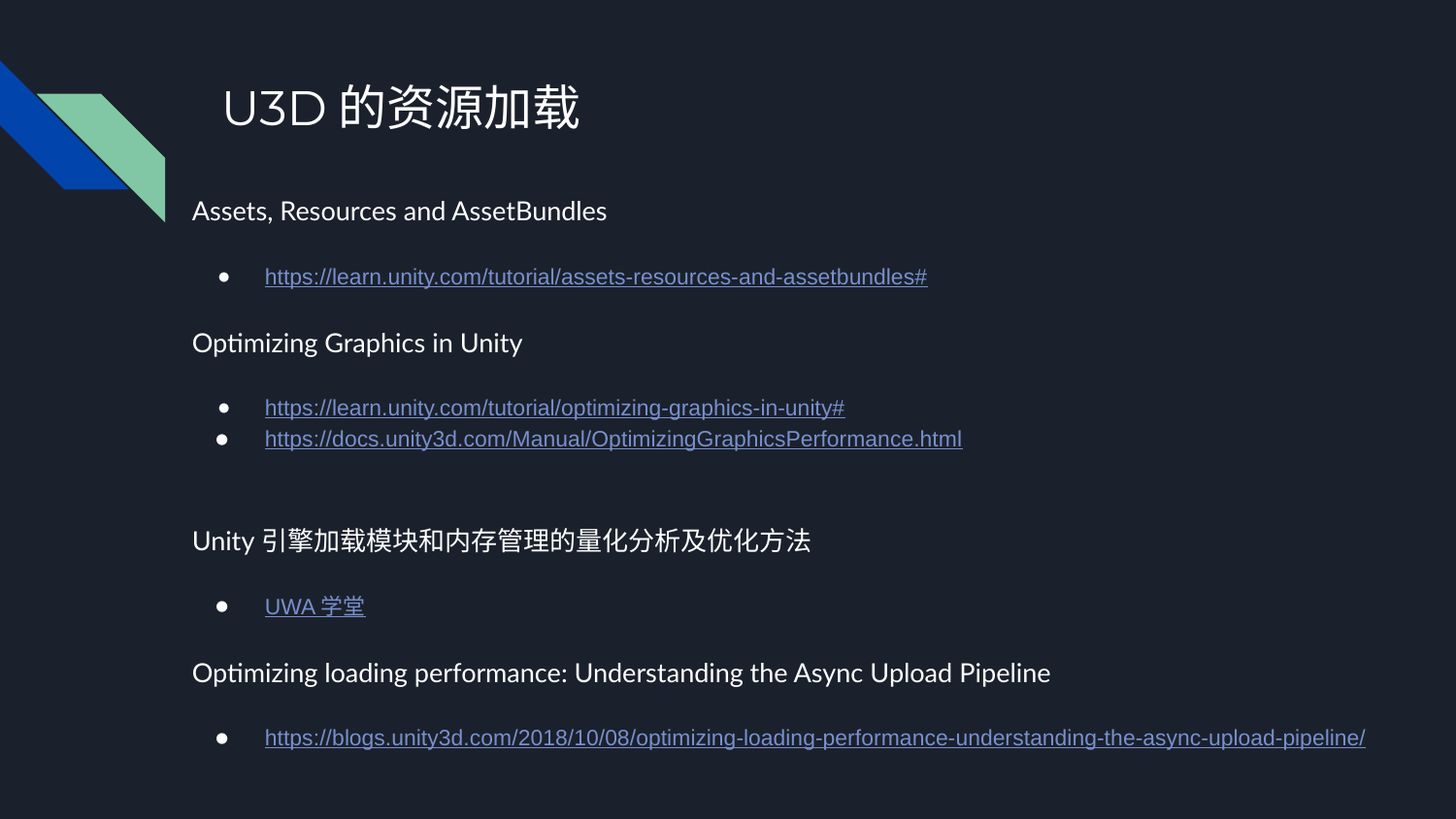

# U3D的资源加载
Assets, Resources and AssetBundles
https://learn.unity.com/tutorial/assets-resources-and-assetbundles#
Optimizing Graphics in Unity
https://learn.unity.com/tutorial/optimizing-graphics-in-unity#
https://docs.unity3d.com/Manual/OptimizingGraphicsPerformance.html

Unity引擎加载模块和内存管理的量化分析及优化方法
UWA 学堂
Optimizing loading performance: Understanding the Async Upload Pipeline
https://blogs.unity3d.com/2018/10/08/optimizing-loading-performance-understanding-the-async-upload-pipeline/